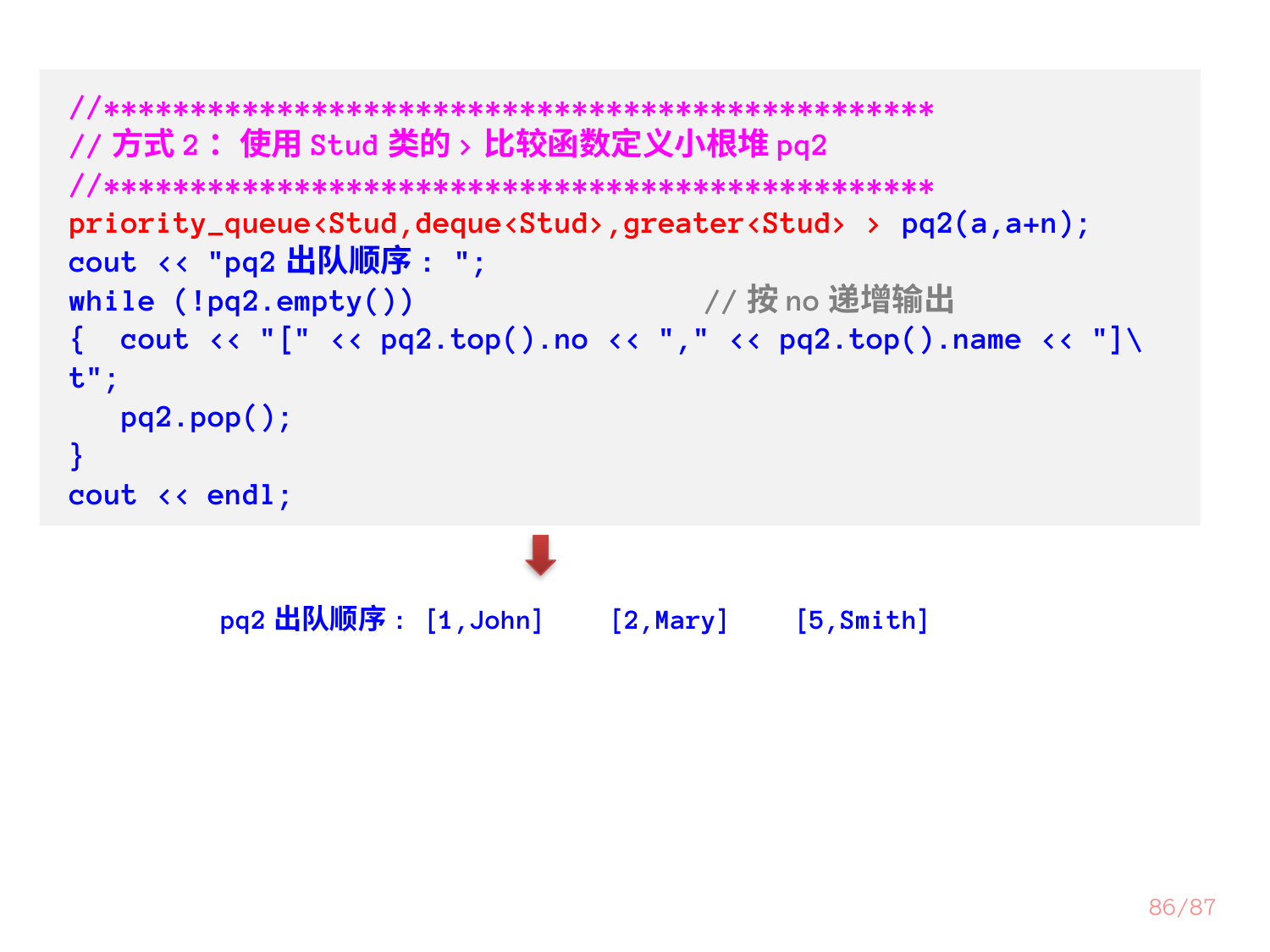

//************************************************
//方式2：使用Stud类的>比较函数定义小根堆pq2
//************************************************
priority_queue<Stud,deque<Stud>,greater<Stud> > pq2(a,a+n);
cout << "pq2出队顺序: ";
while (!pq2.empty())			//按no递增输出
{  cout << "[" << pq2.top().no << "," << pq2.top().name << "]\t";
   pq2.pop();
}
cout << endl;

pq2出队顺序: [1,John]    [2,Mary]    [5,Smith]
86/87